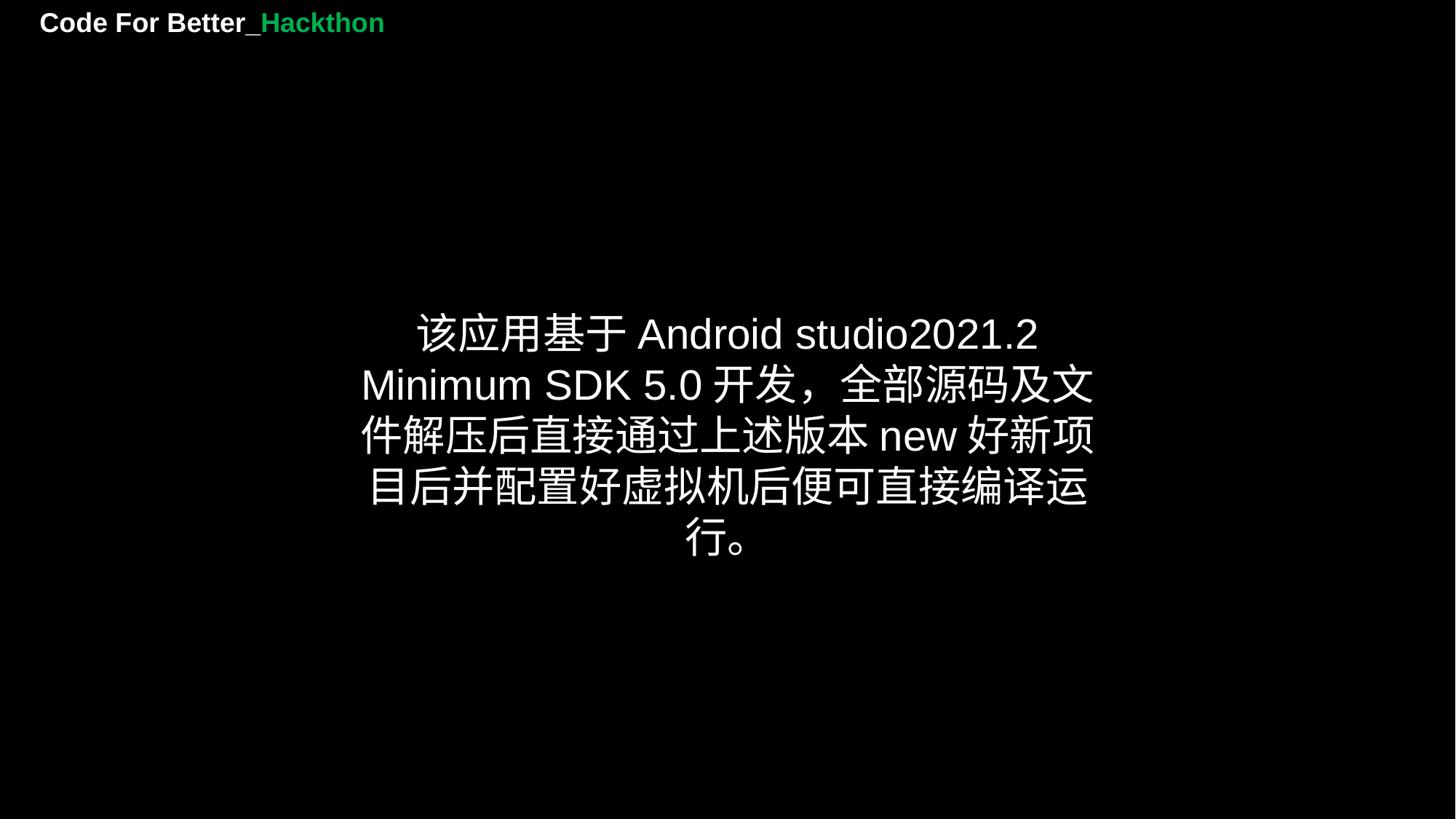

Code For Better_Hackthon
该应用基于Android studio2021.2 Minimum SDK 5.0开发，全部源码及文件解压后直接通过上述版本new好新项目后并配置好虚拟机后便可直接编译运行。